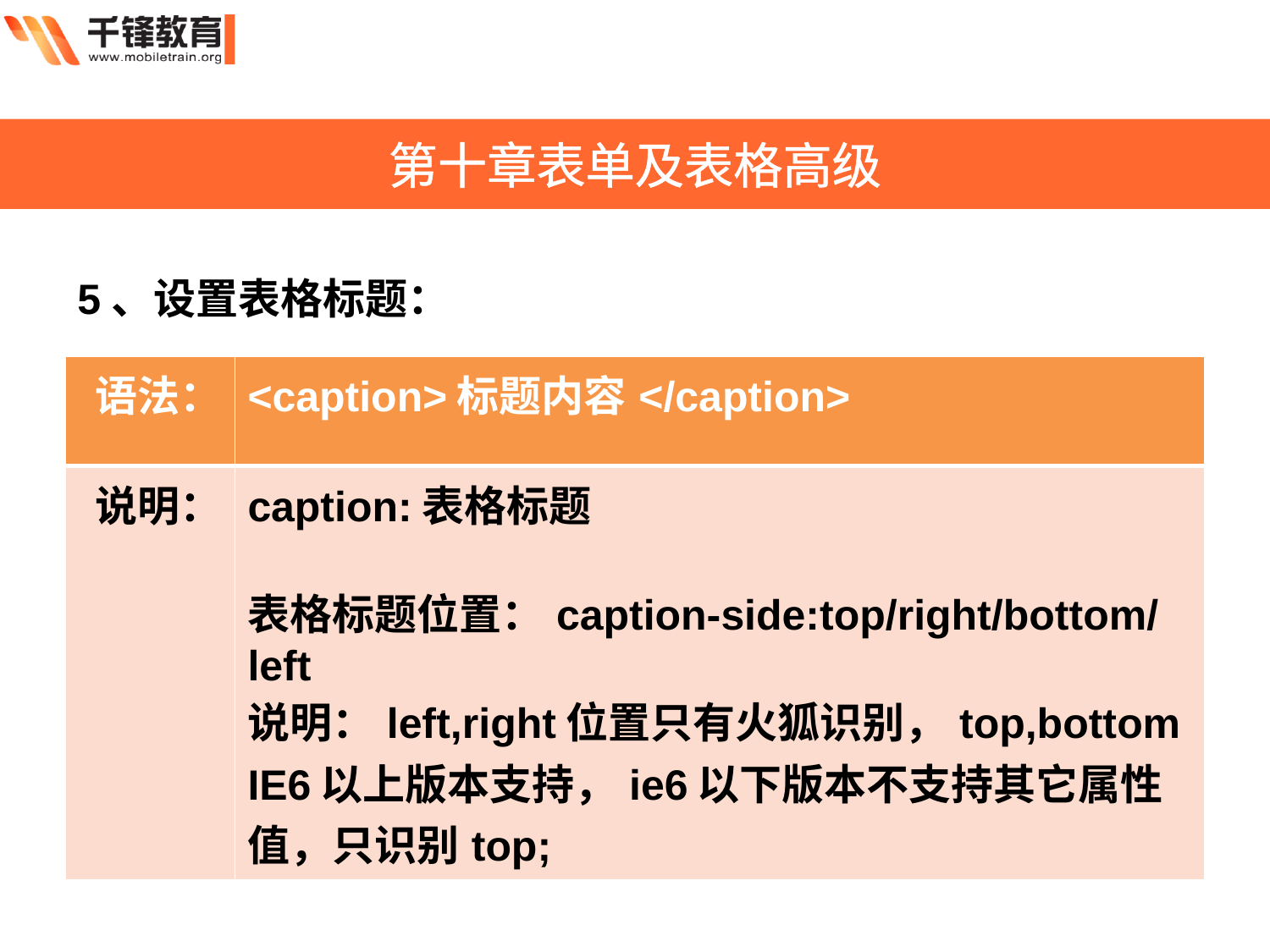

第十章表单及表格高级
5、设置表格标题：
| 语法： | <caption>标题内容</caption> |
| --- | --- |
| 说明： | caption:表格标题 表格标题位置：caption-side:top/right/bottom/left 说明：left,right位置只有火狐识别，top,bottom IE6以上版本支持，ie6以下版本不支持其它属性值，只识别top; |